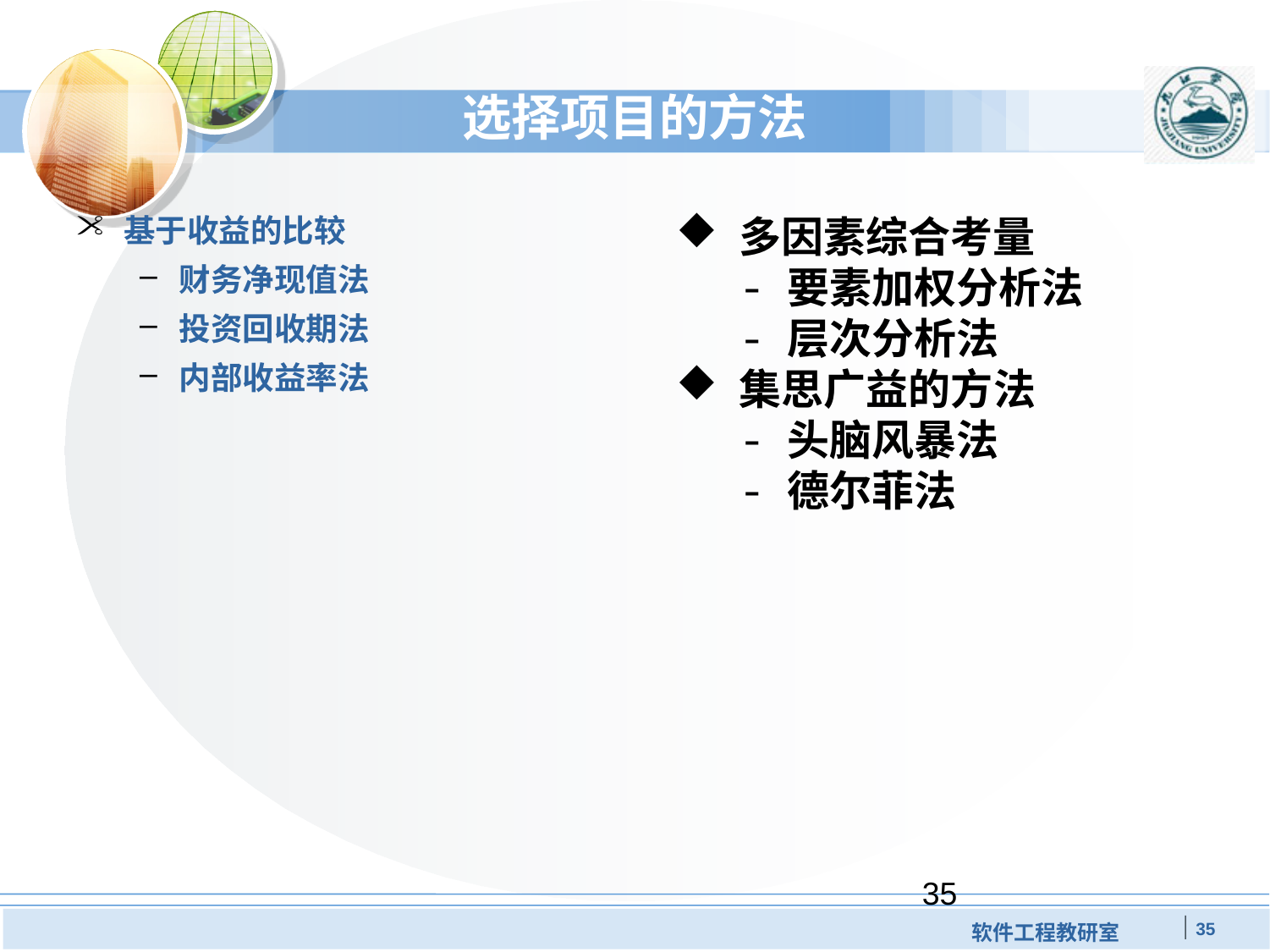

# 选择项目的方法
基于收益的比较
财务净现值法
投资回收期法
内部收益率法

多因素综合考量
要素加权分析法
层次分析法
集思广益的方法
头脑风暴法
德尔菲法

35